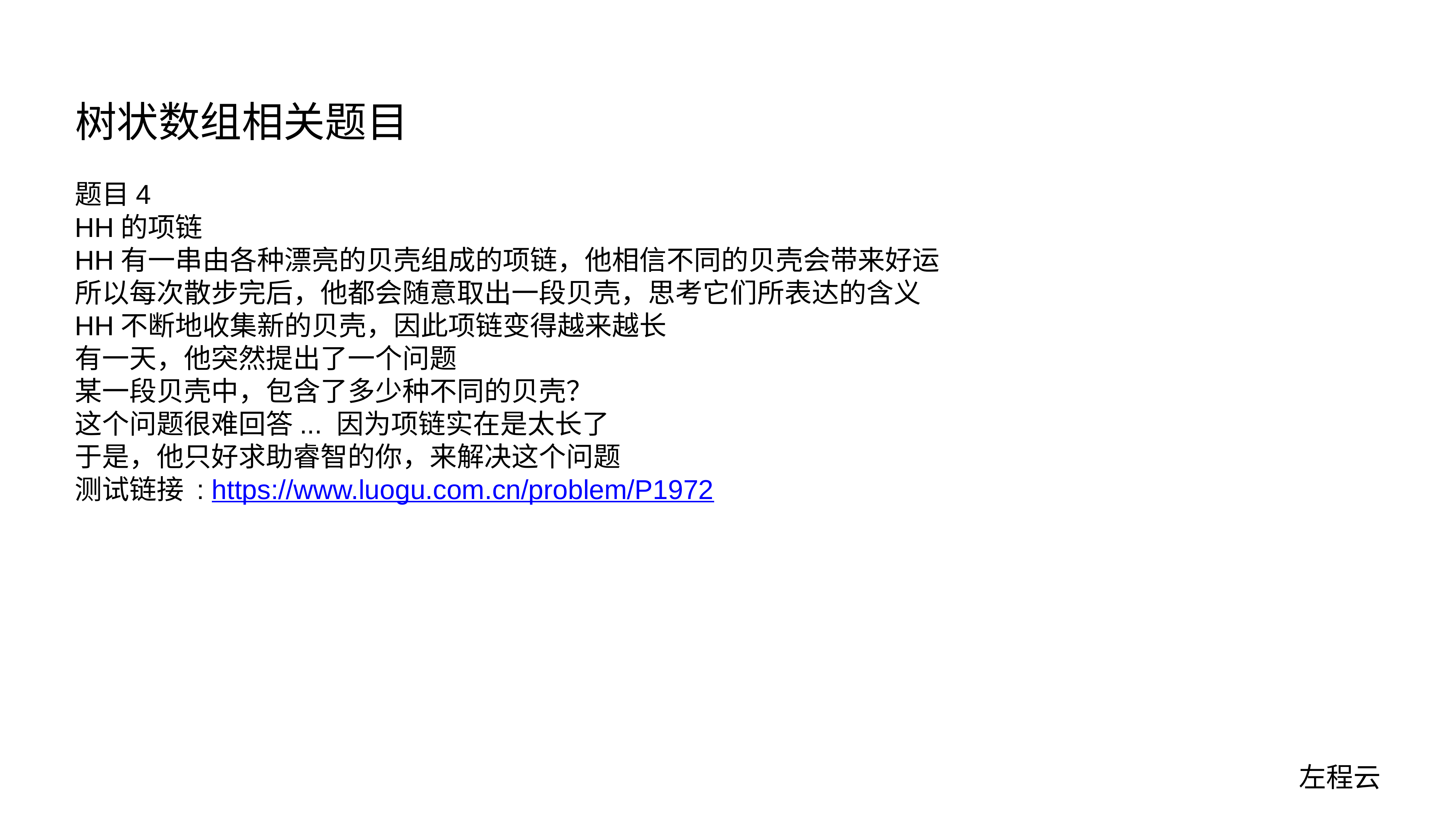

# 树状数组相关题目
题目4
HH的项链
HH有一串由各种漂亮的贝壳组成的项链，他相信不同的贝壳会带来好运
所以每次散步完后，他都会随意取出一段贝壳，思考它们所表达的含义
HH不断地收集新的贝壳，因此项链变得越来越长
有一天，他突然提出了一个问题
某一段贝壳中，包含了多少种不同的贝壳？
这个问题很难回答... 因为项链实在是太长了
于是，他只好求助睿智的你，来解决这个问题
测试链接 : https://www.luogu.com.cn/problem/P1972
左程云